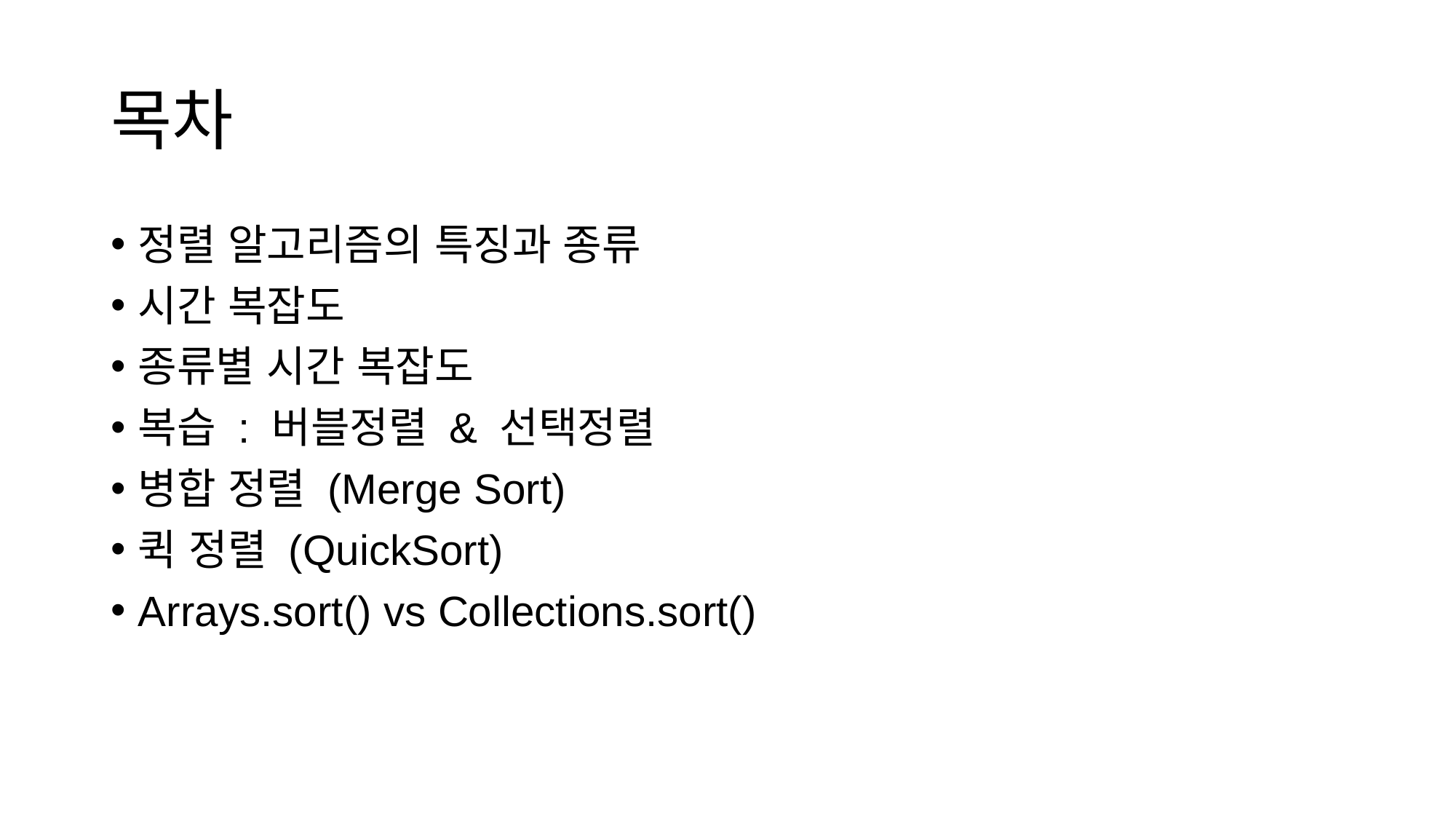

# 목차
정렬 알고리즘의 특징과 종류
시간 복잡도
종류별 시간 복잡도
복습 : 버블정렬 & 선택정렬
병합 정렬 (Merge Sort)
퀵 정렬 (QuickSort)
Arrays.sort() vs Collections.sort()